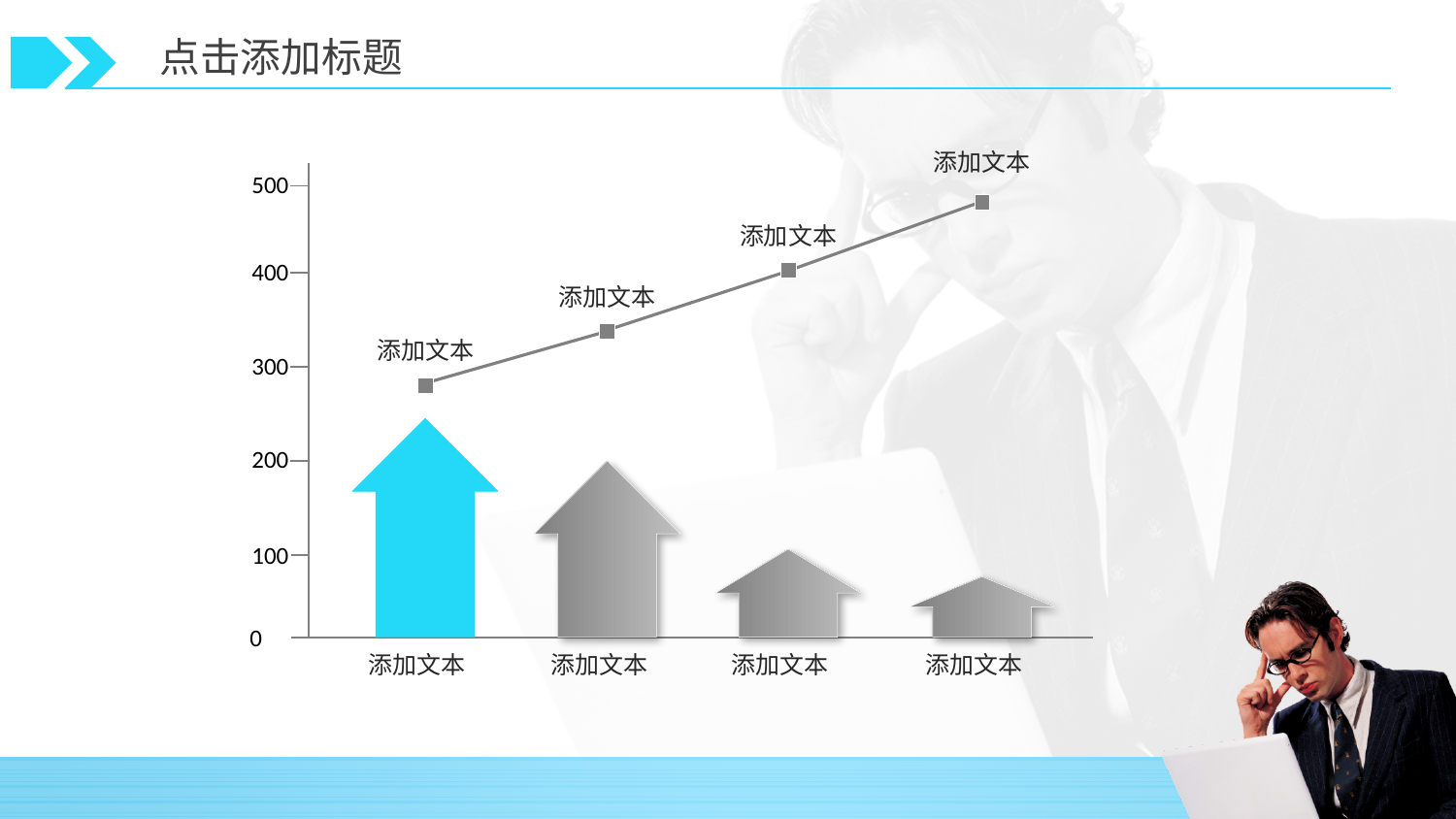

点击添加标题
添加文本

添加文本

添加文本

添加文本

500
400
300
200
100
0

添加文本

添加文本

添加文本

添加文本